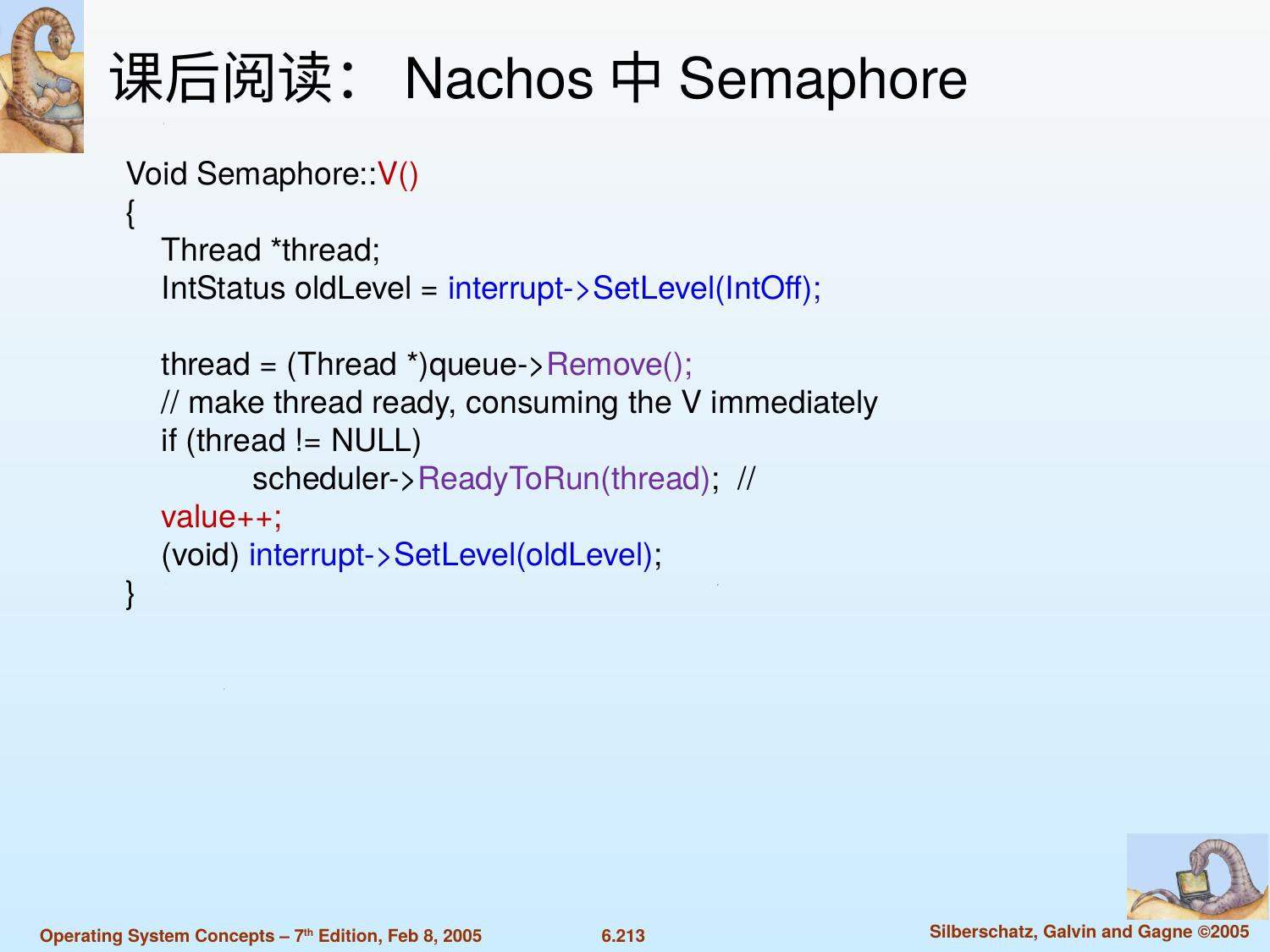

课后阅读：Nachos中Semaphore
Void Semaphore::V()
{
    Thread *thread;
    IntStatus oldLevel = interrupt->SetLevel(IntOff);

    thread = (Thread *)queue->Remove();
    // make thread ready, consuming the V immediately
    if (thread != NULL)
	scheduler->ReadyToRun(thread);  //
    value++;
    (void) interrupt->SetLevel(oldLevel);
}